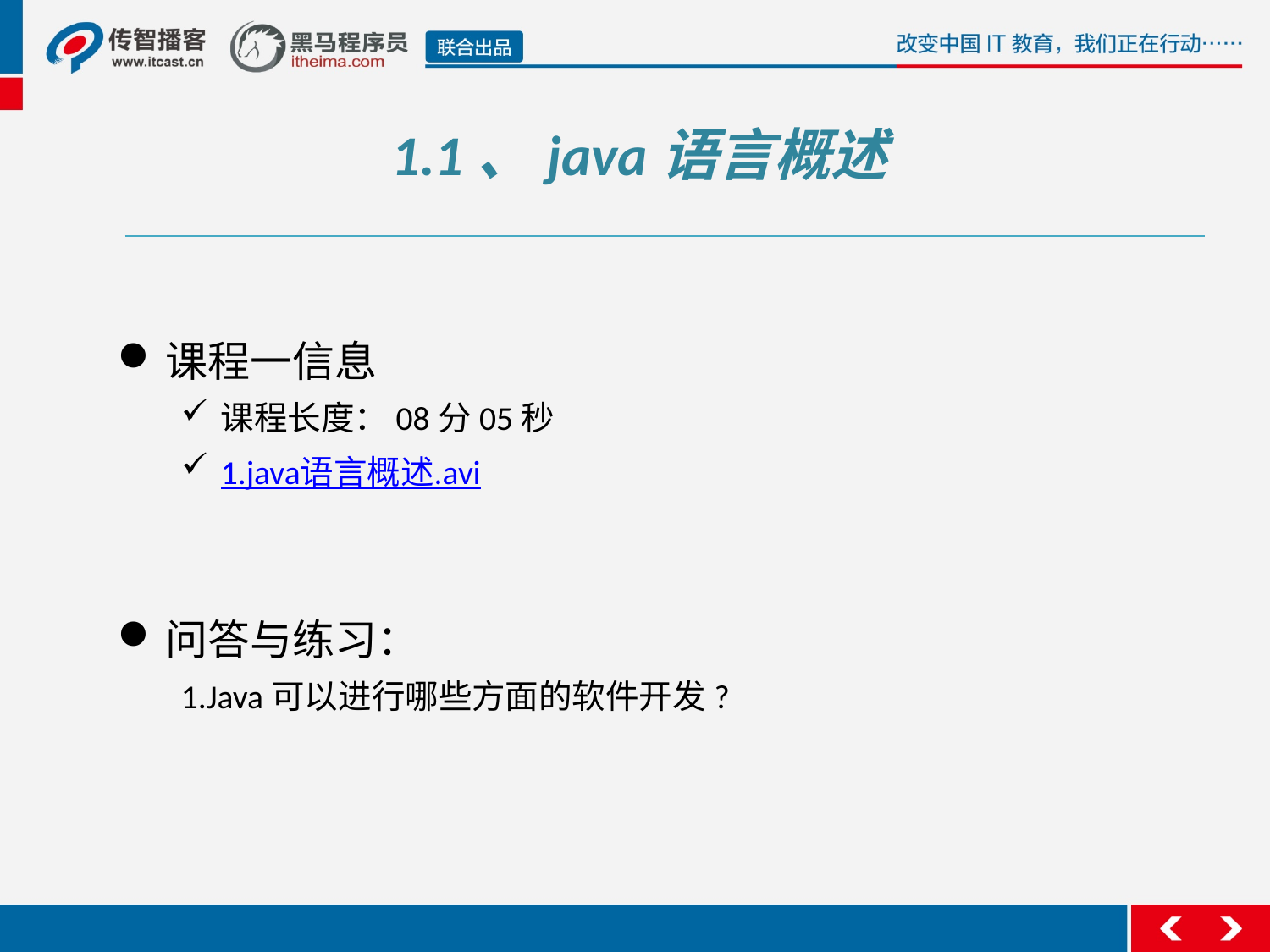

1.1、java语言概述

课程一信息
课程长度：08分05秒
1.java语言概述.avi

问答与练习：
1.Java可以进行哪些方面的软件开发?